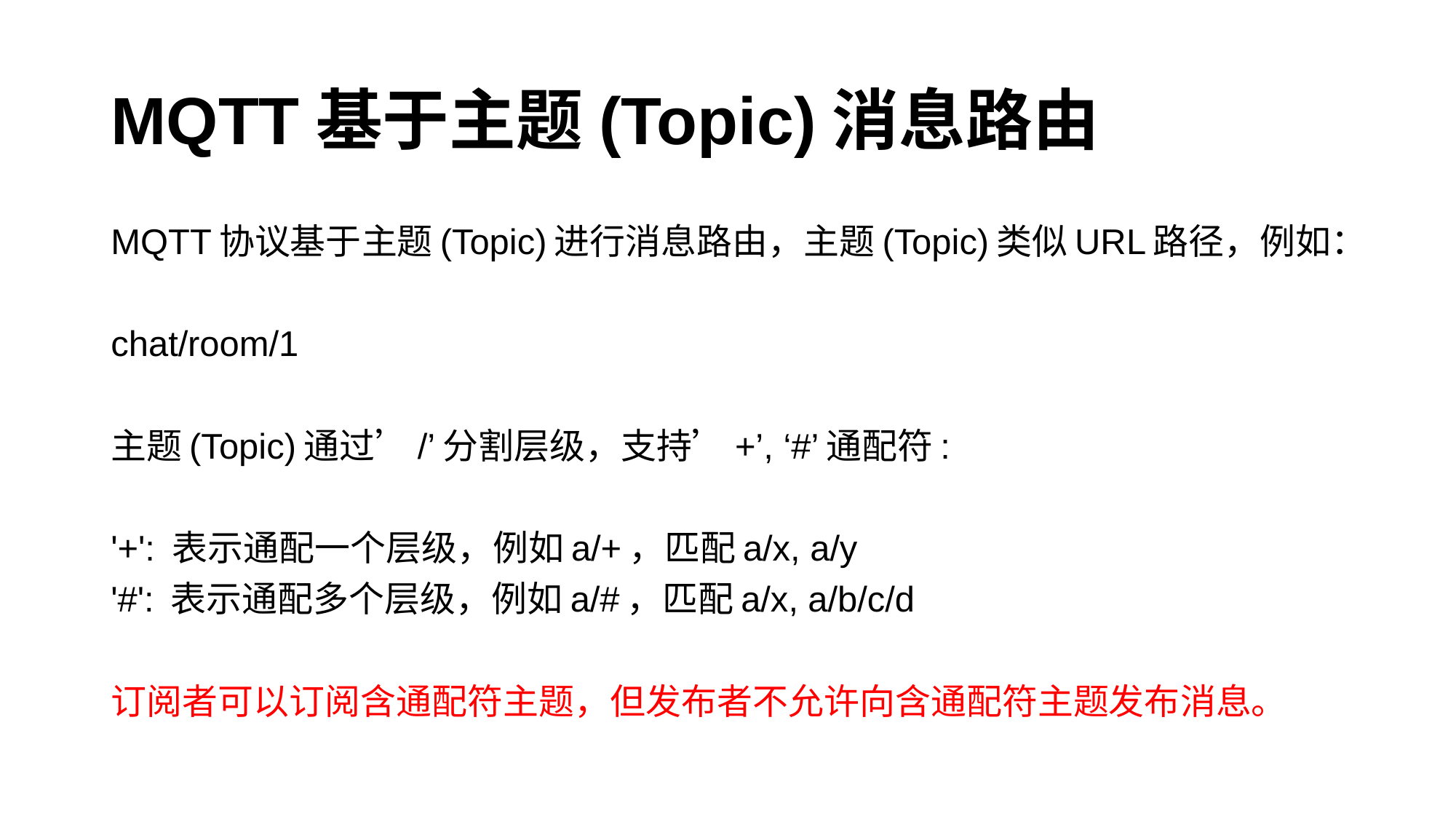

# MQTT基于主题(Topic)消息路由
MQTT协议基于主题(Topic)进行消息路由，主题(Topic)类似URL路径，例如：

chat/room/1

主题(Topic)通过’/’分割层级，支持’+’, ‘#’通配符:

'+': 表示通配一个层级，例如a/+，匹配a/x, a/y
'#': 表示通配多个层级，例如a/#，匹配a/x, a/b/c/d

订阅者可以订阅含通配符主题，但发布者不允许向含通配符主题发布消息。